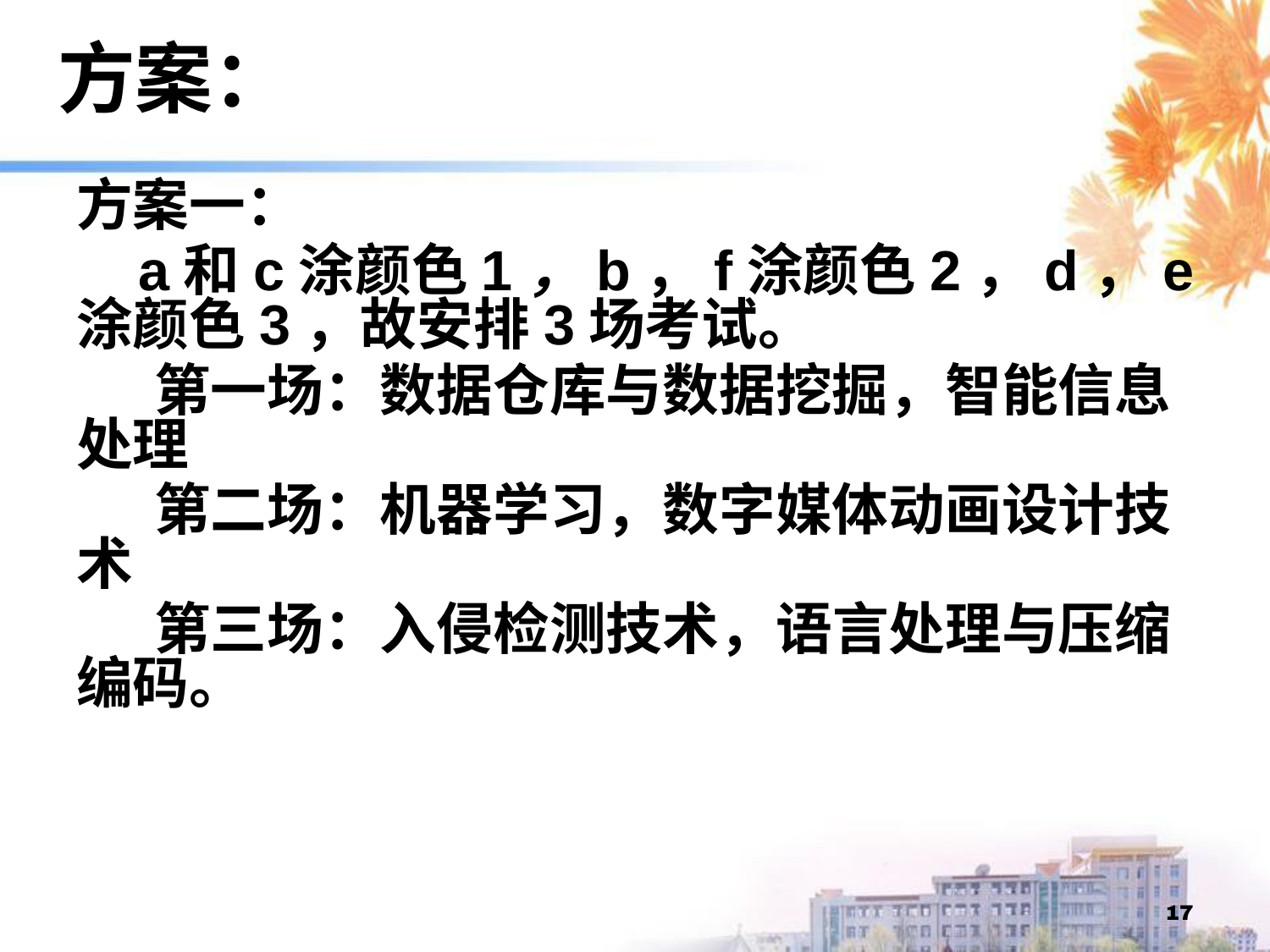

# 方案：
方案一：
    a和c涂颜色1，b，f涂颜色2，d，e涂颜色3，故安排3场考试。
     第一场：数据仓库与数据挖掘，智能信息处理
     第二场：机器学习，数字媒体动画设计技术
     第三场：入侵检测技术，语言处理与压缩编码。

17